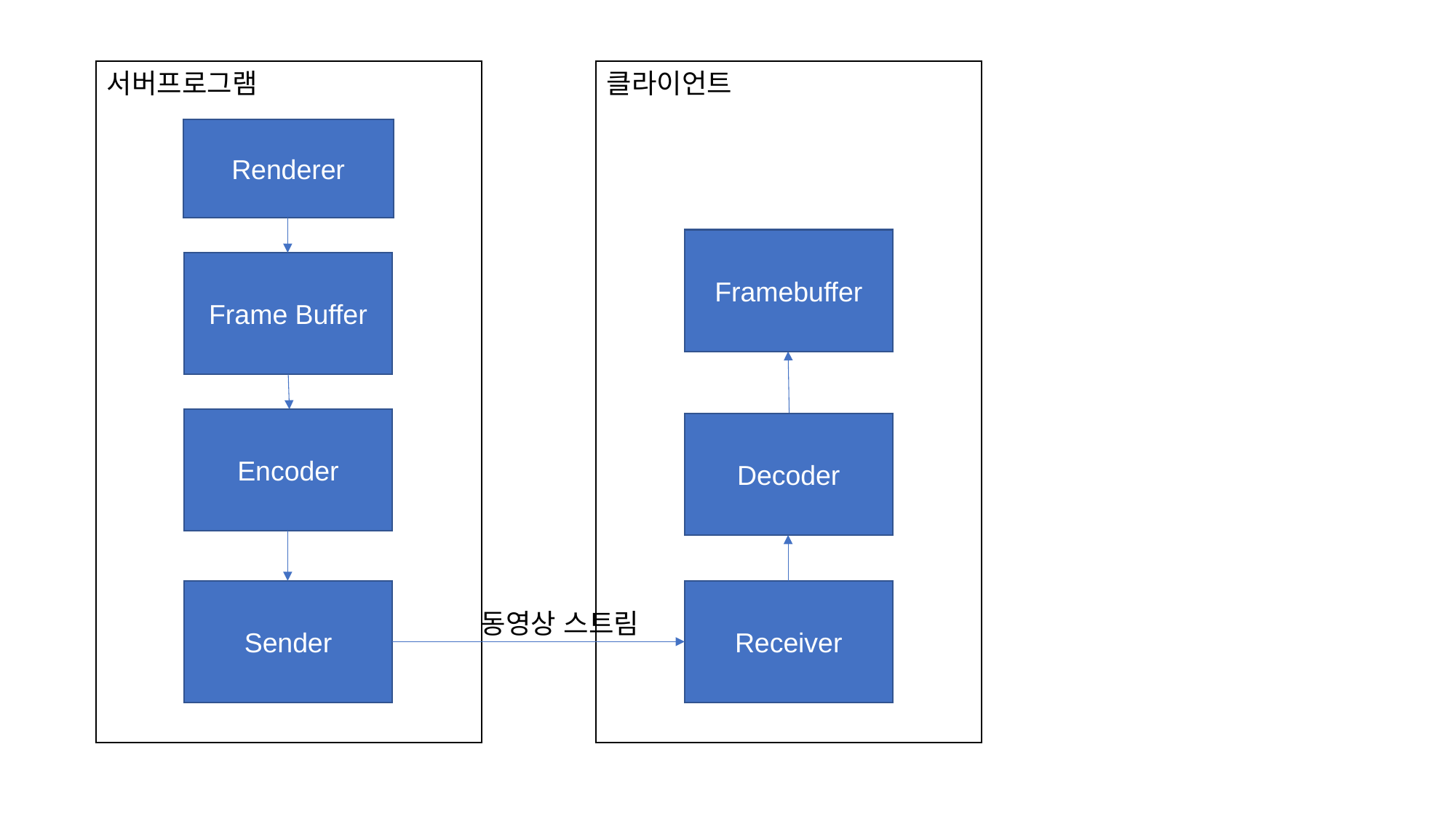

서버프로그램
클라이언트
Renderer
Framebuffer
Frame Buffer
Encoder
Decoder
Sender
Receiver
동영상 스트림